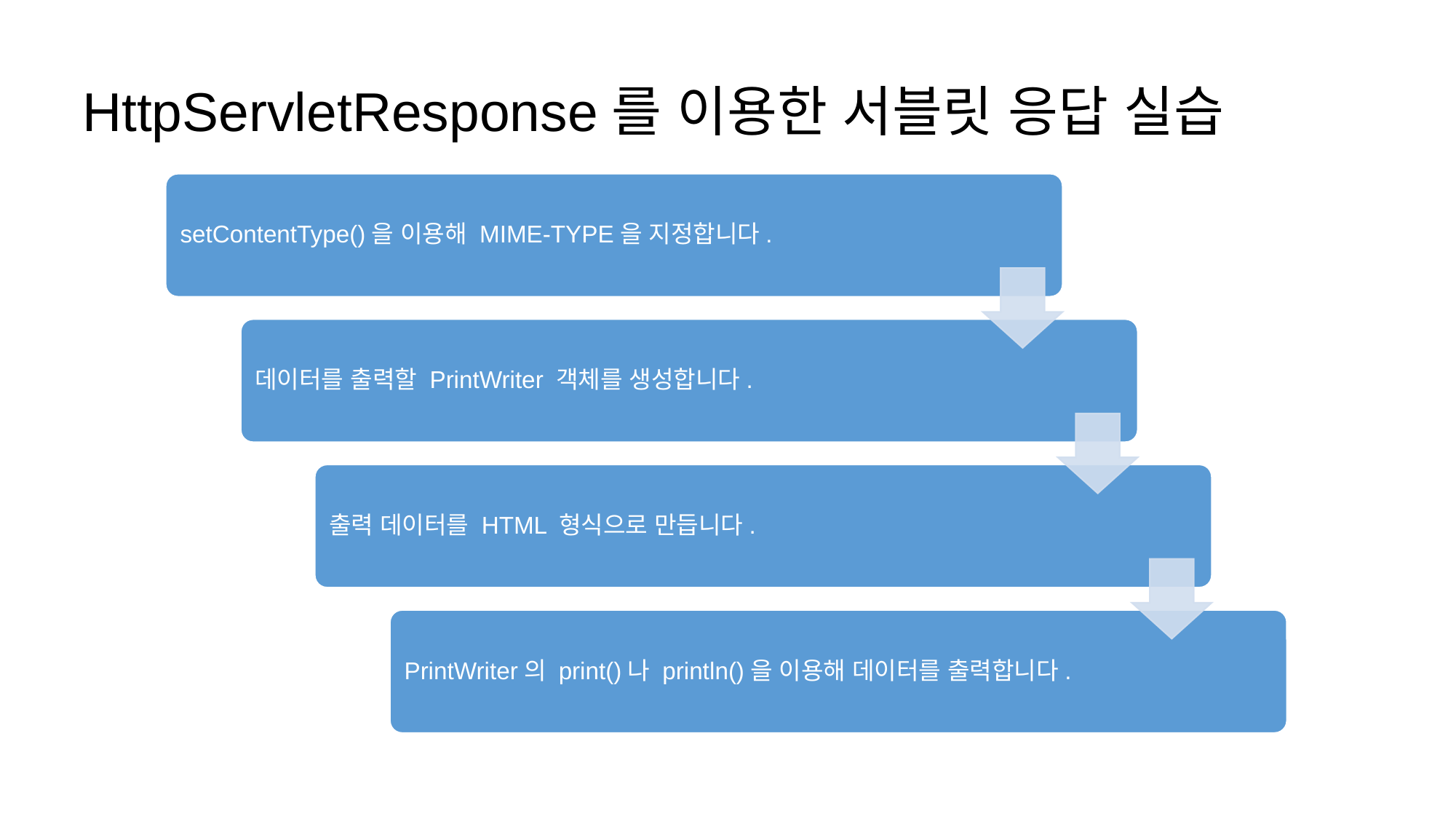

HttpServletResponse를 이용한 서블릿 응답 실습
setContentType()을 이용해 MIME-TYPE을 지정합니다.
데이터를 출력할 PrintWriter 객체를 생성합니다.
출력 데이터를 HTML 형식으로 만듭니다.
PrintWriter의 print()나 println()을 이용해 데이터를 출력합니다.